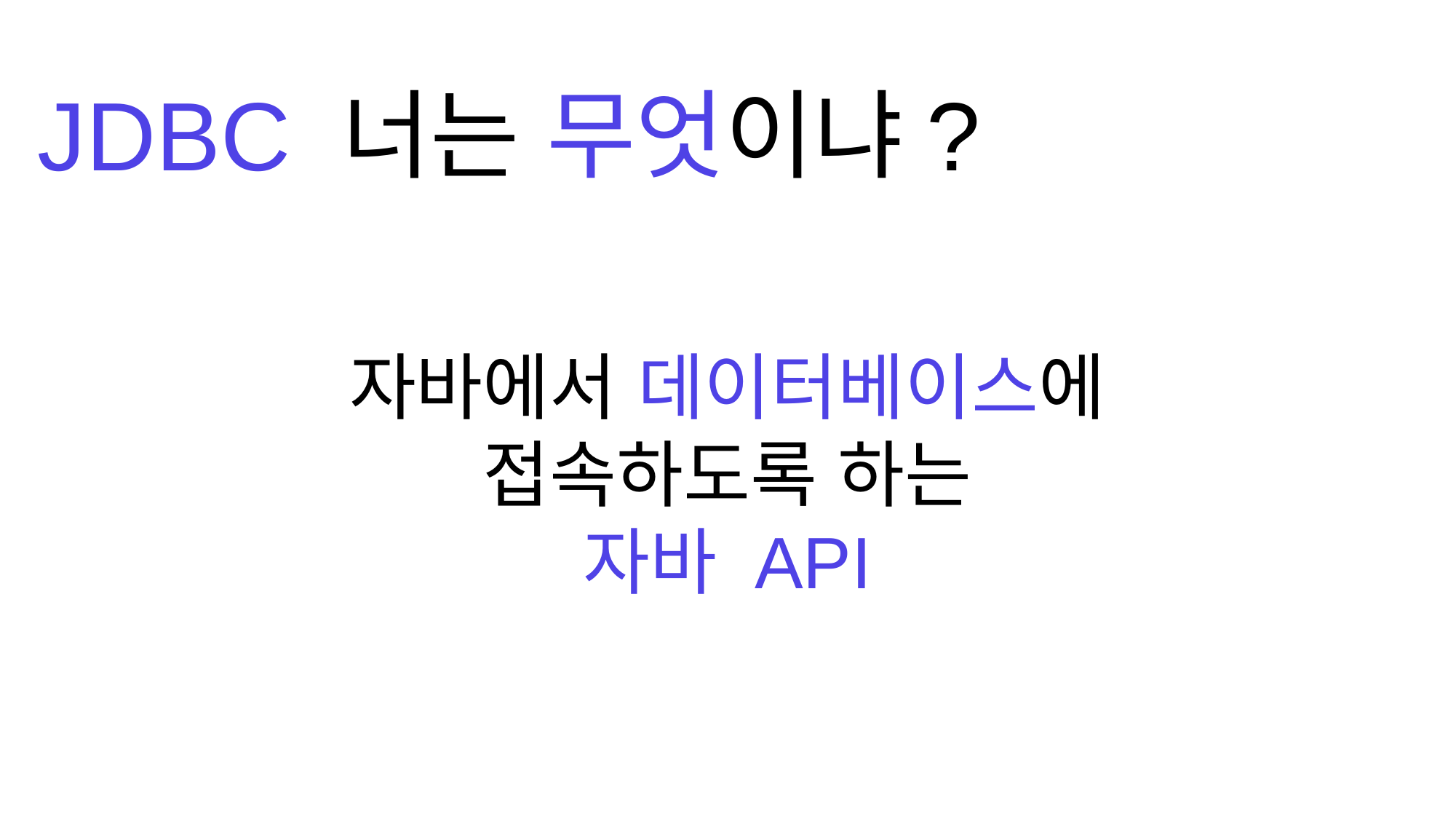

JDBC 너는 무엇이냐?
자바에서 데이터베이스에
접속하도록 하는
자바 API